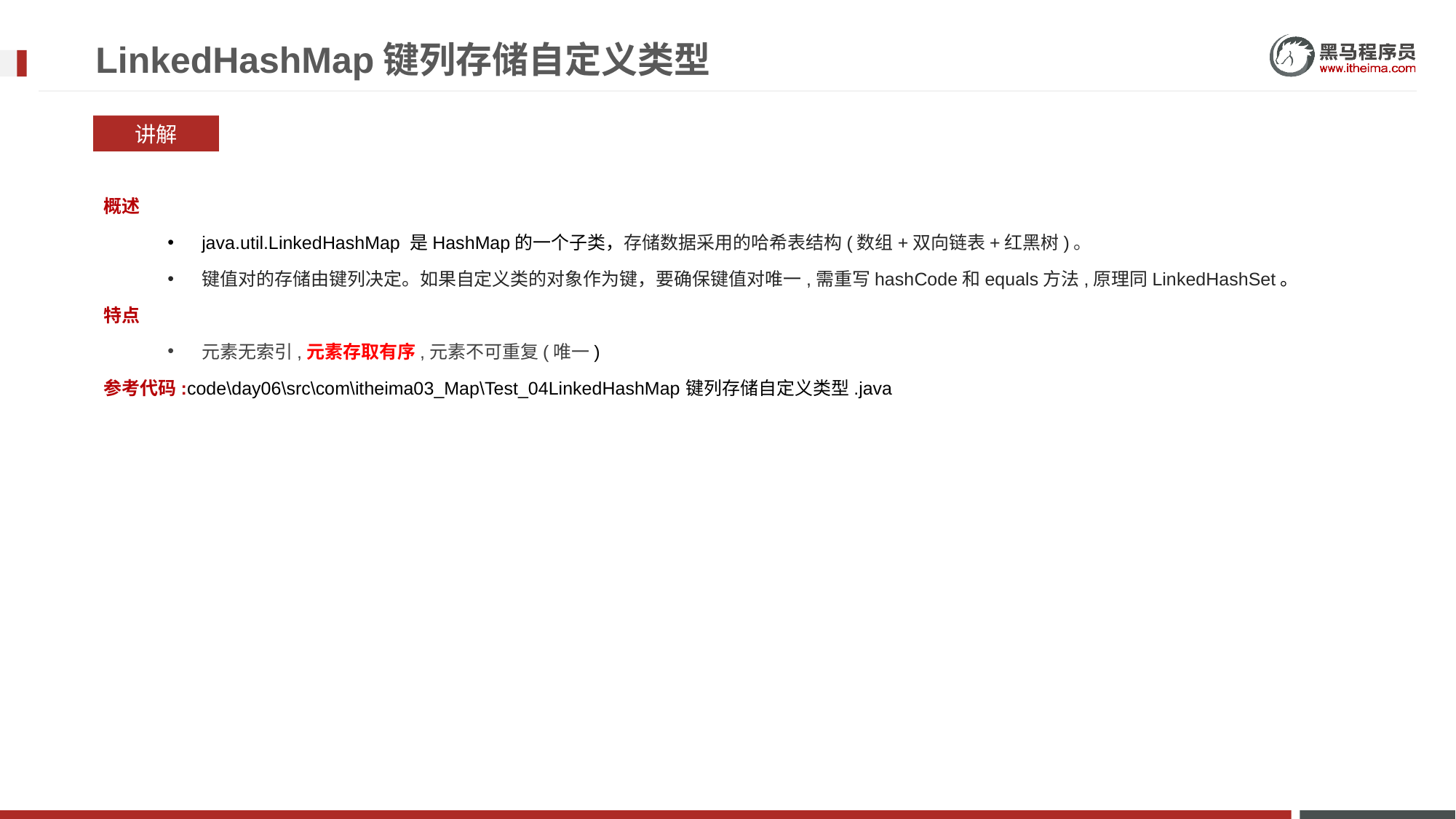

# LinkedHashMap键列存储自定义类型
讲解
概述
java.util.LinkedHashMap 是HashMap的一个子类，存储数据采用的哈希表结构(数组+双向链表+红黑树)。
键值对的存储由键列决定。如果自定义类的对象作为键，要确保键值对唯一,需重写hashCode和equals方法,原理同LinkedHashSet。
特点
元素无索引,元素存取有序,元素不可重复(唯一)
参考代码:code\day06\src\com\itheima03_Map\Test_04LinkedHashMap键列存储自定义类型.java